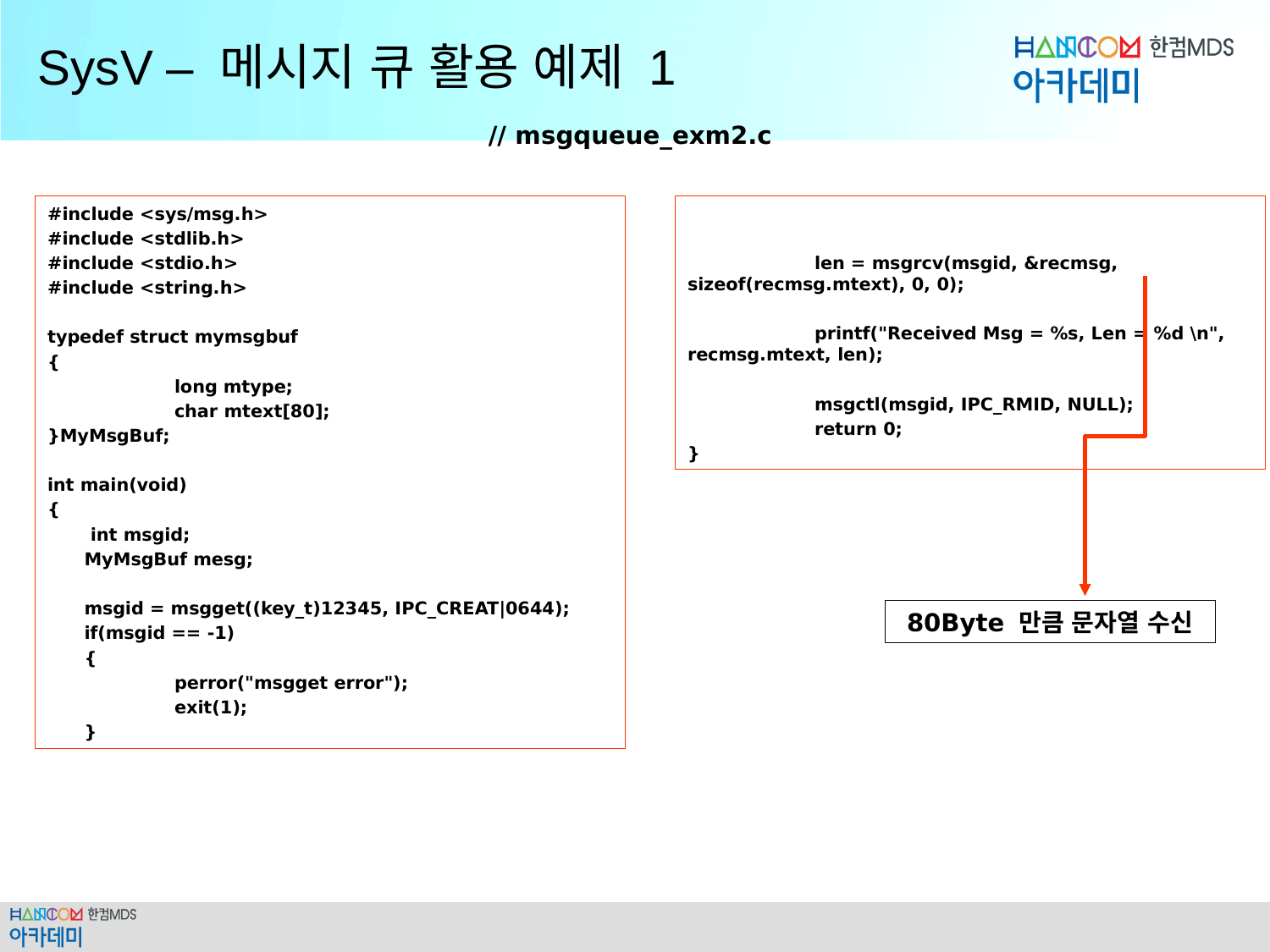

# SysV – 메시지 큐 활용 예제 1
// msgqueue_exm2.c
#include <sys/msg.h>
#include <stdlib.h>
#include <stdio.h>
#include <string.h>

typedef struct mymsgbuf
{
	long mtype;
	char mtext[80];
}MyMsgBuf;

int main(void)
{
       int msgid;
      MyMsgBuf mesg;

      msgid = msgget((key_t)12345, IPC_CREAT|0644);
      if(msgid == -1)
      {
	perror("msgget error");
	exit(1);
      }

	len = msgrcv(msgid, &recmsg, sizeof(recmsg.mtext), 0, 0);

	printf("Received Msg = %s, Len = %d \n", recmsg.mtext, len);

	msgctl(msgid, IPC_RMID, NULL);
	return 0;
}
80Byte 만큼 문자열 수신